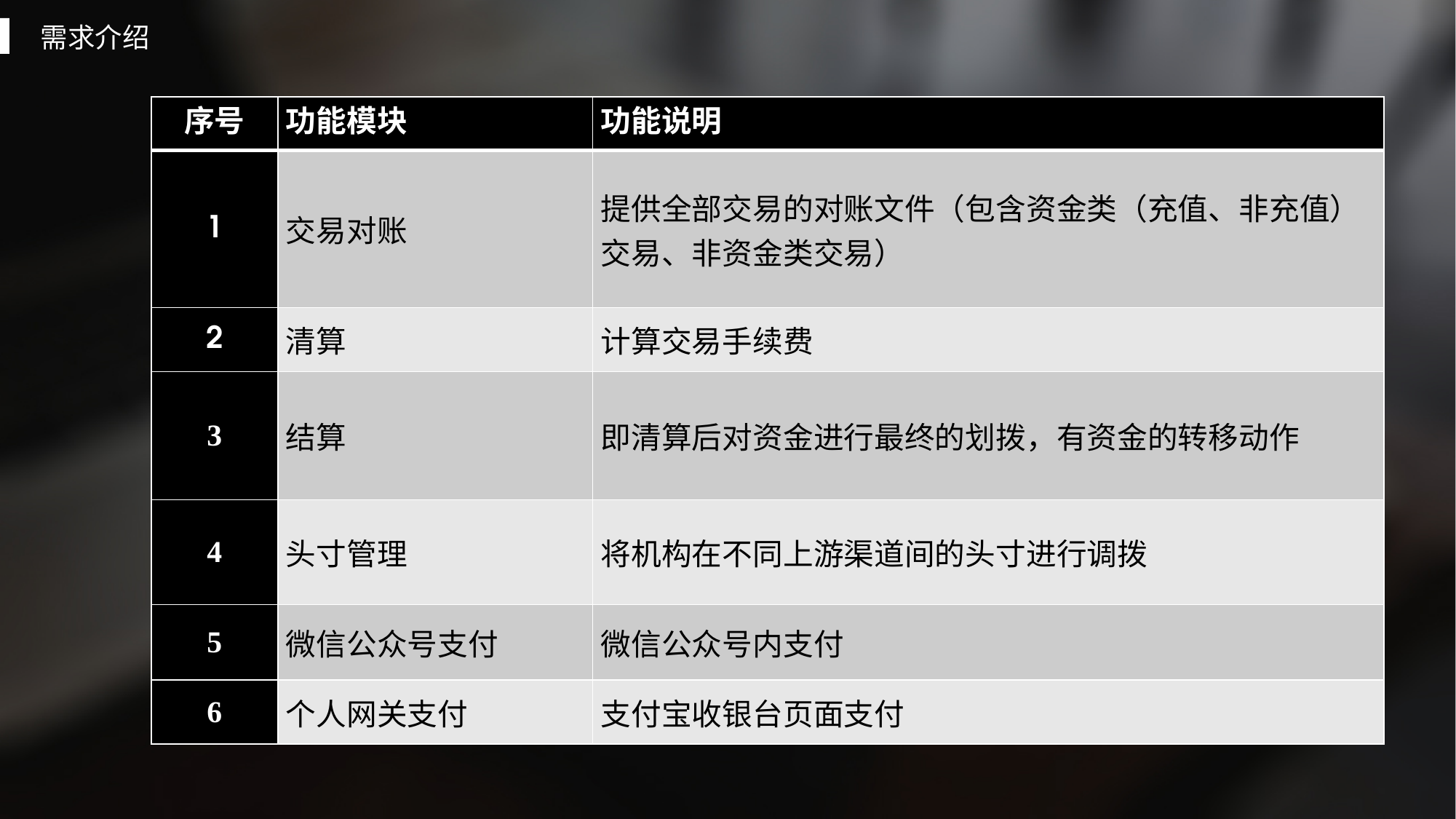

需求介绍

| 序号 | 功能模块 | 功能说明 |
| --- | --- | --- |
| 1 | 交易对账 | 提供全部交易的对账文件（包含资金类（充值、非充值）交易、非资金类交易） |
| 2 | 清算 | 计算交易手续费 |
| 3 | 结算 | 即清算后对资金进行最终的划拨，有资金的转移动作 |
| 4 | 头寸管理 | 将机构在不同上游渠道间的头寸进行调拨 |
| 5 | 微信公众号支付 | 微信公众号内支付 |
| 6 | 个人网关支付 | 支付宝收银台页面支付 |